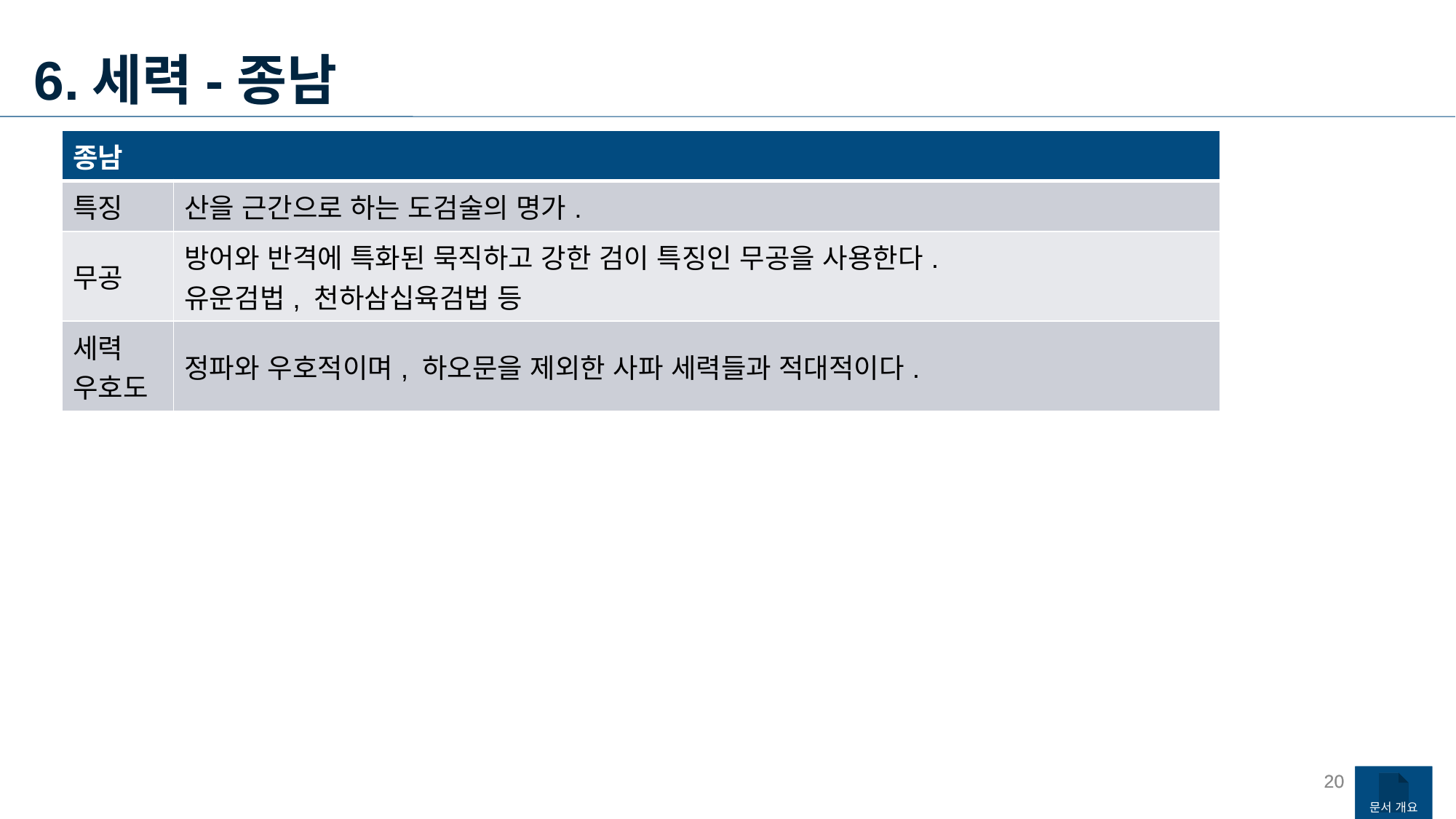

6.세력-종남
| 종남 |  |
| --- | --- |
| 특징 | 산을 근간으로 하는 도검술의 명가. |
| 무공 | 방어와 반격에 특화된 묵직하고 강한 검이 특징인 무공을 사용한다. 유운검법, 천하삼십육검법 등 |
| 세력 우호도 | 정파와 우호적이며, 하오문을 제외한 사파 세력들과 적대적이다. |
20
20

문서 개요

문서 개요